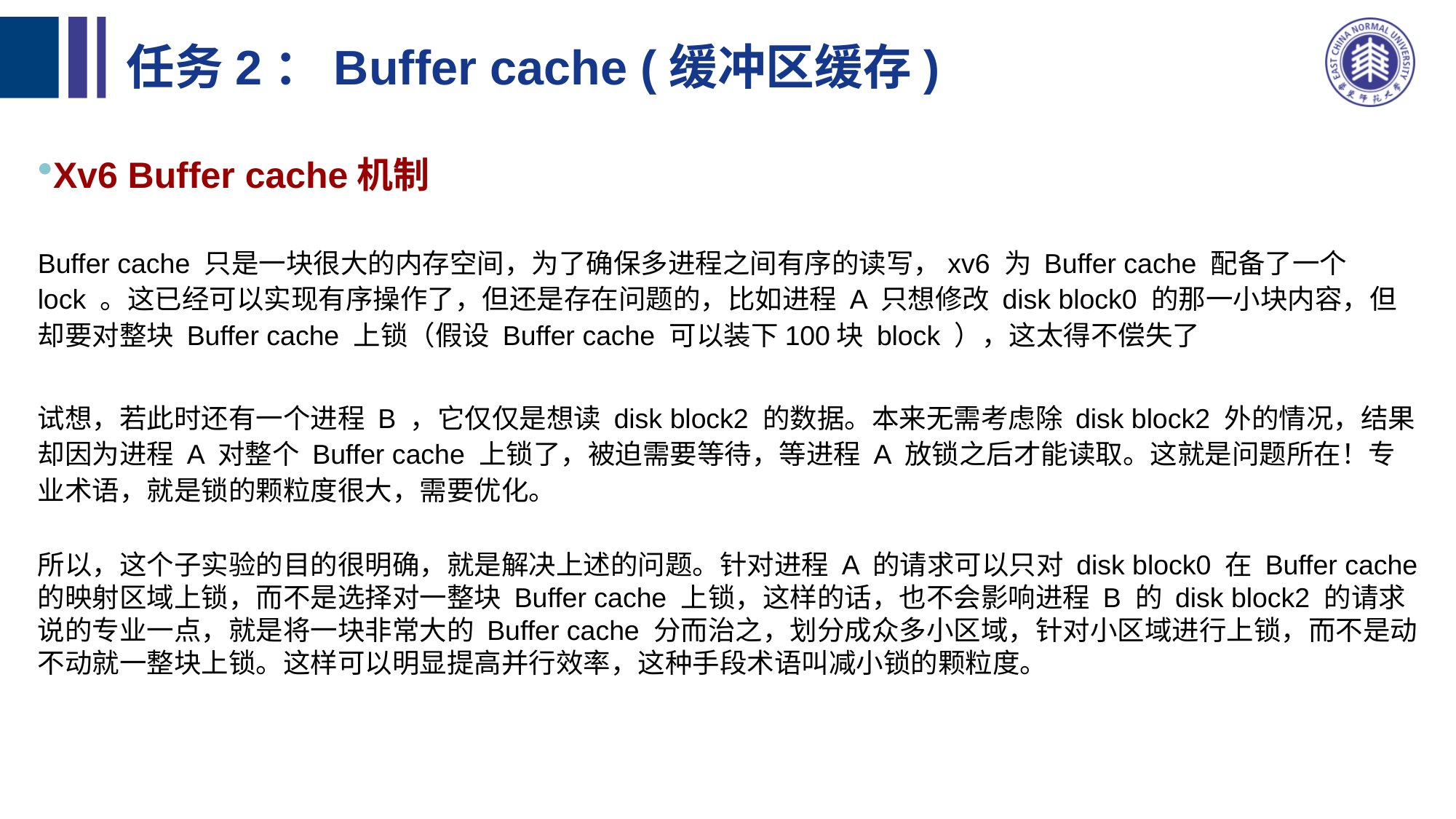

# 任务2：Buffer cache (缓冲区缓存)
Xv6 Buffer cache机制

Buffer cache 只是一块很大的内存空间，为了确保多进程之间有序的读写，xv6 为 Buffer cache 配备了一个 lock 。这已经可以实现有序操作了，但还是存在问题的，比如进程 A 只想修改 disk block0 的那一小块内容，但却要对整块 Buffer cache 上锁（假设 Buffer cache 可以装下100块 block ），这太得不偿失了

试想，若此时还有一个进程 B ，它仅仅是想读 disk block2 的数据。本来无需考虑除 disk block2 外的情况，结果却因为进程 A 对整个 Buffer cache 上锁了，被迫需要等待，等进程 A 放锁之后才能读取。这就是问题所在！专业术语，就是锁的颗粒度很大，需要优化。

所以，这个子实验的目的很明确，就是解决上述的问题。针对进程 A 的请求可以只对 disk block0 在 Buffer cache 的映射区域上锁，而不是选择对一整块 Buffer cache 上锁，这样的话，也不会影响进程 B 的 disk block2 的请求
说的专业一点，就是将一块非常大的 Buffer cache 分而治之，划分成众多小区域，针对小区域进行上锁，而不是动不动就一整块上锁。这样可以明显提高并行效率，这种手段术语叫减小锁的颗粒度。